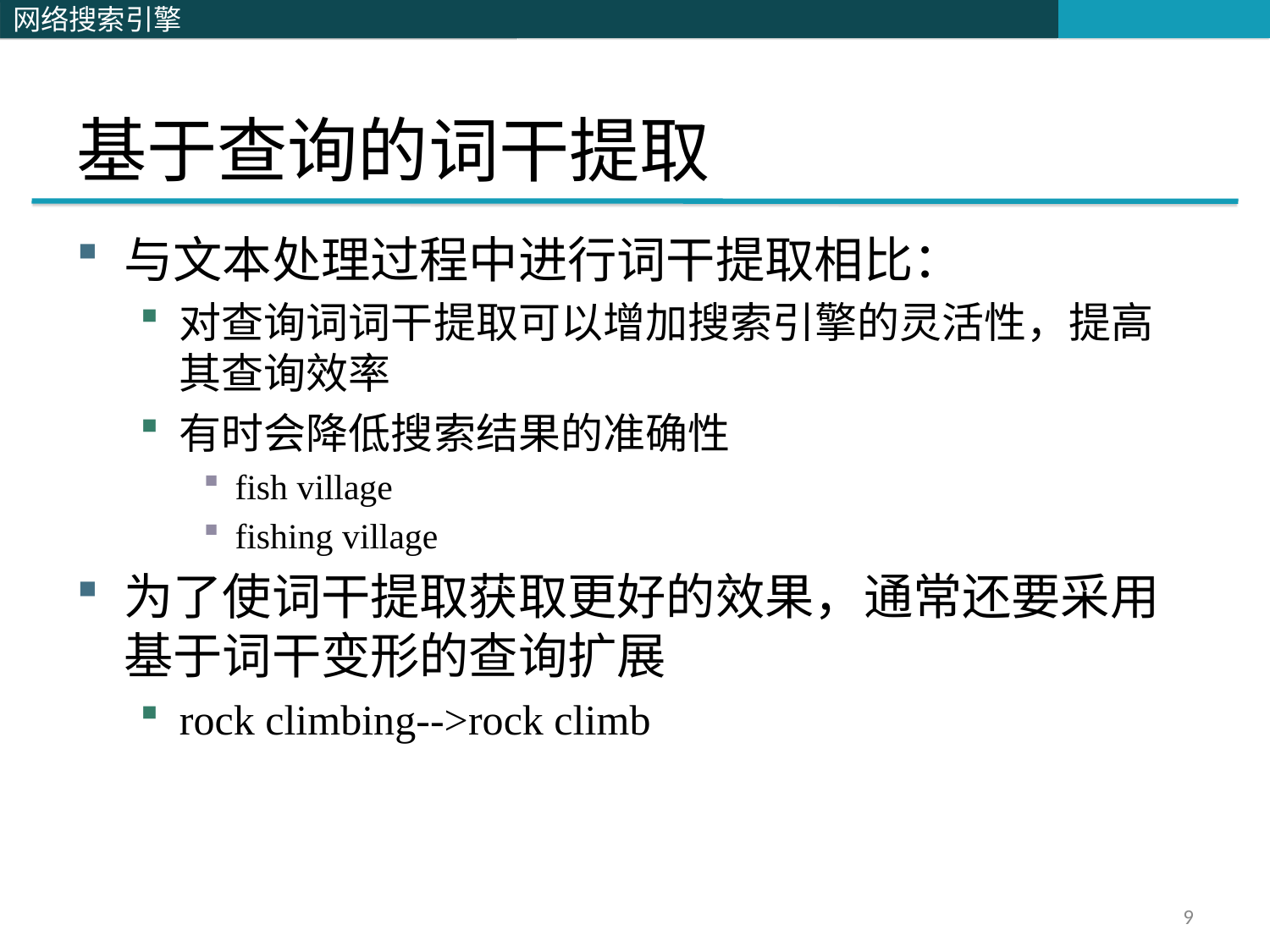

# 基于查询的词干提取
与文本处理过程中进行词干提取相比：
对查询词词干提取可以增加搜索引擎的灵活性，提高其查询效率
有时会降低搜索结果的准确性
fish village
fishing village
为了使词干提取获取更好的效果，通常还要采用基于词干变形的查询扩展
rock climbing-->rock climb
9